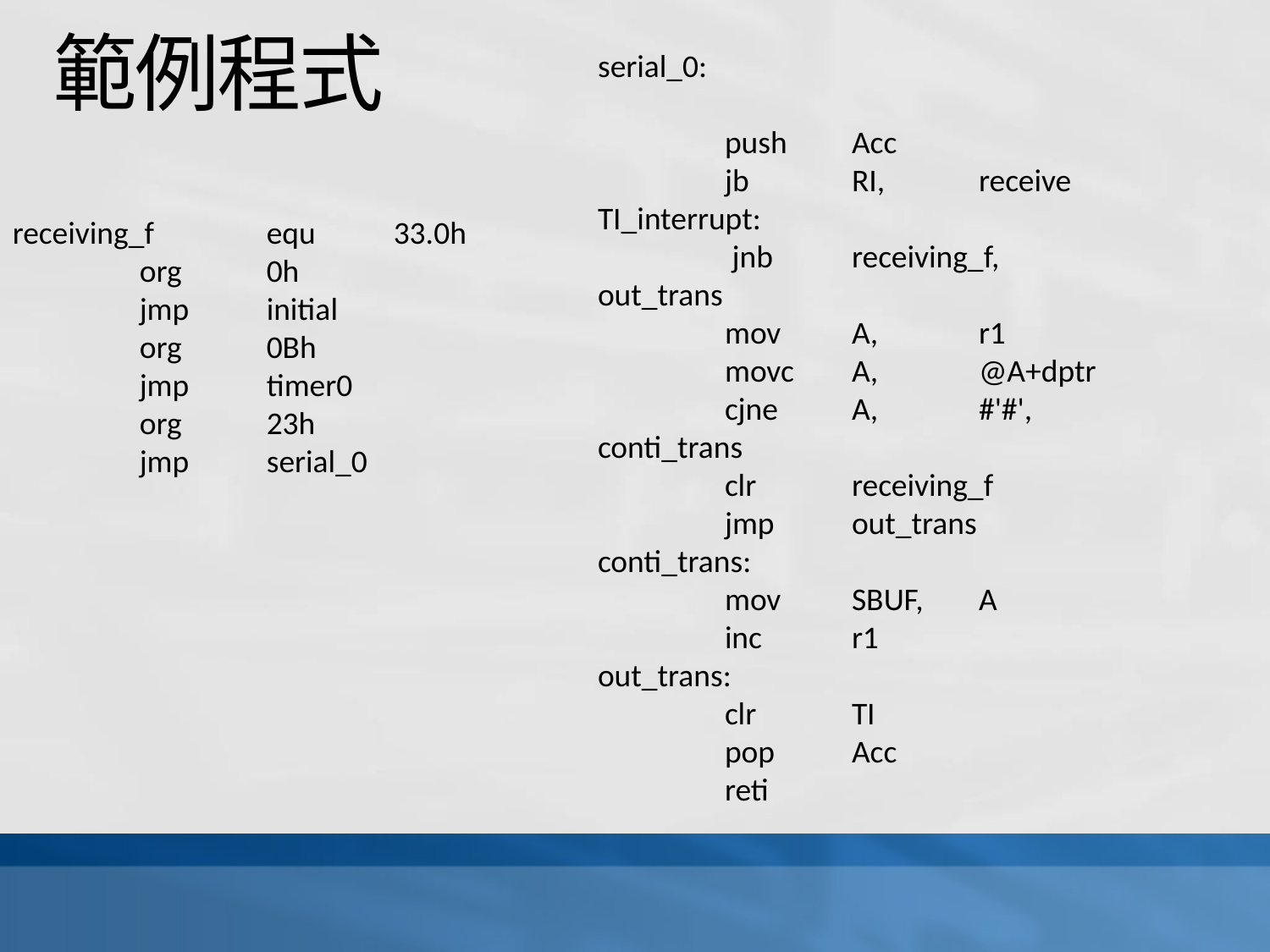

# 範例程式
serial_0:

	push	Acc
	jb	RI,	receive
TI_interrupt:
   	 jnb	receiving_f,	out_trans
	mov	A,	r1
	movc	A,	@A+dptr
	cjne	A,	#'#',	conti_trans
	clr	receiving_f
	jmp	out_trans
conti_trans:
	mov	SBUF,	A
	inc	r1
out_trans:
	clr	TI
	pop	Acc
	reti

receiving_f	equ	33.0h
	org	0h
	jmp	initial
	org	0Bh
	jmp	timer0
	org	23h
	jmp	serial_0